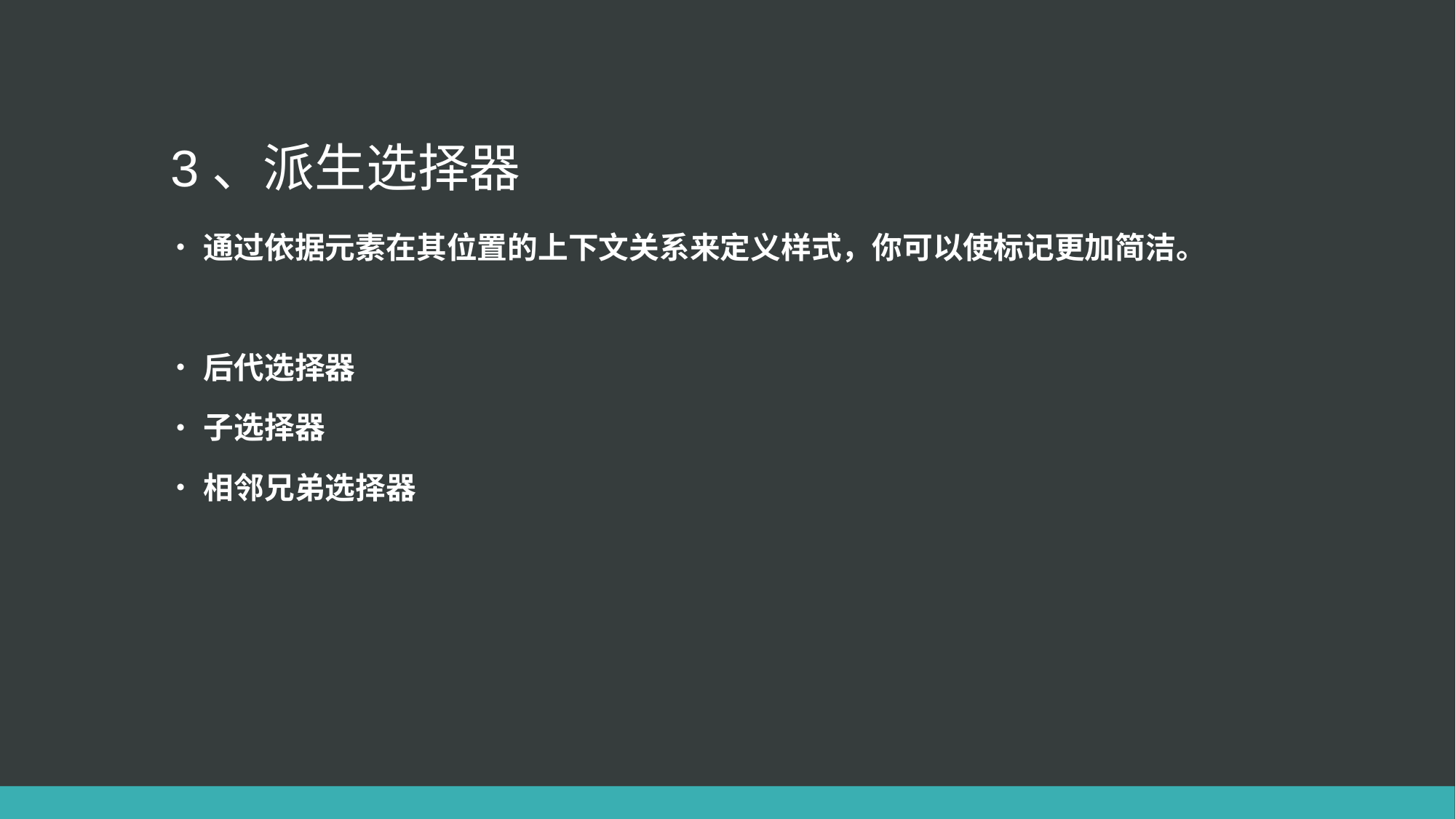

# 3、派生选择器
通过依据元素在其位置的上下文关系来定义样式，你可以使标记更加简洁。

后代选择器
子选择器
相邻兄弟选择器